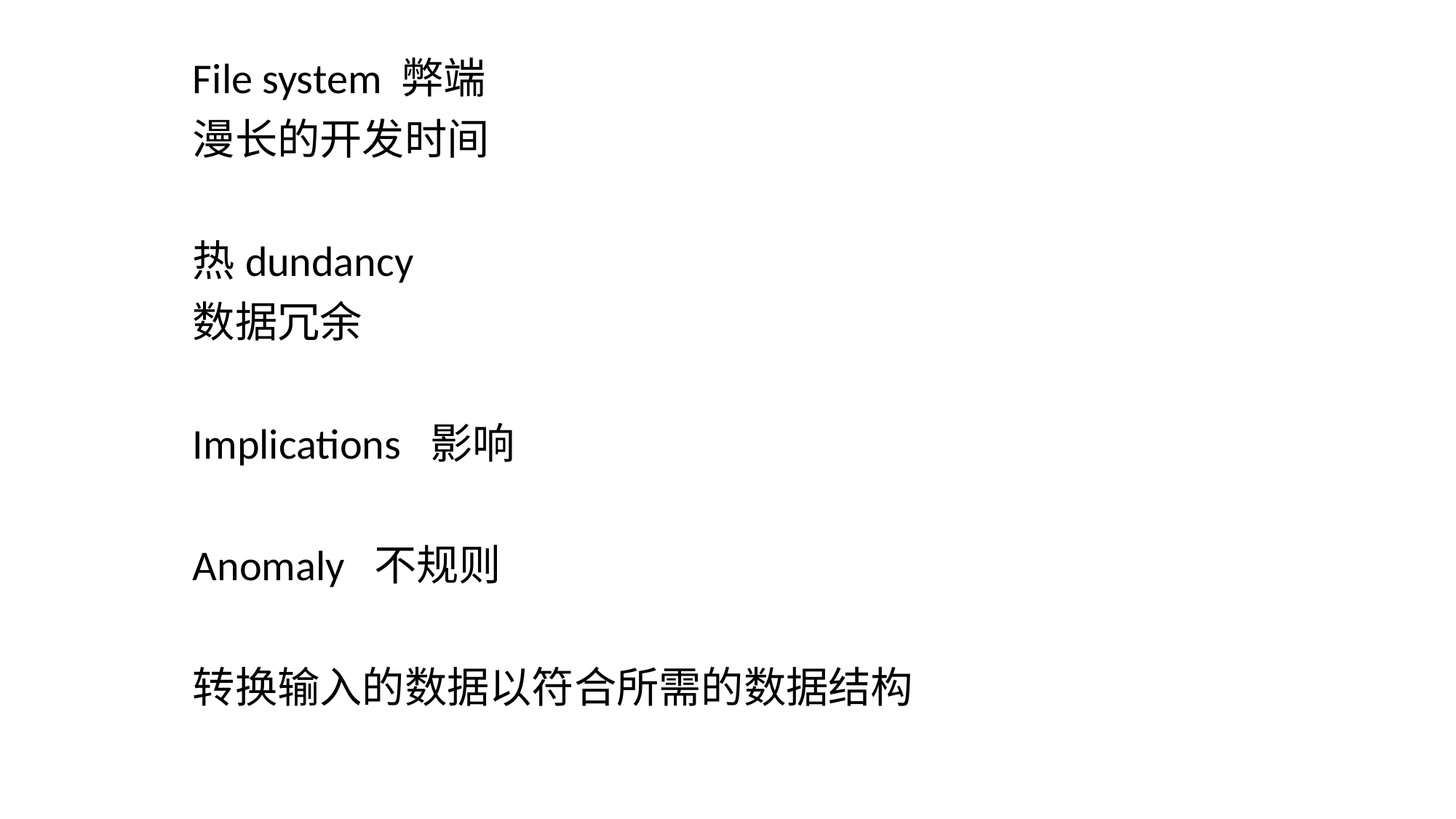

File system 弊端
漫长的开发时间

热dundancy
数据冗余

Implications  影响

Anomaly  不规则

转换输入的数据以符合所需的数据结构